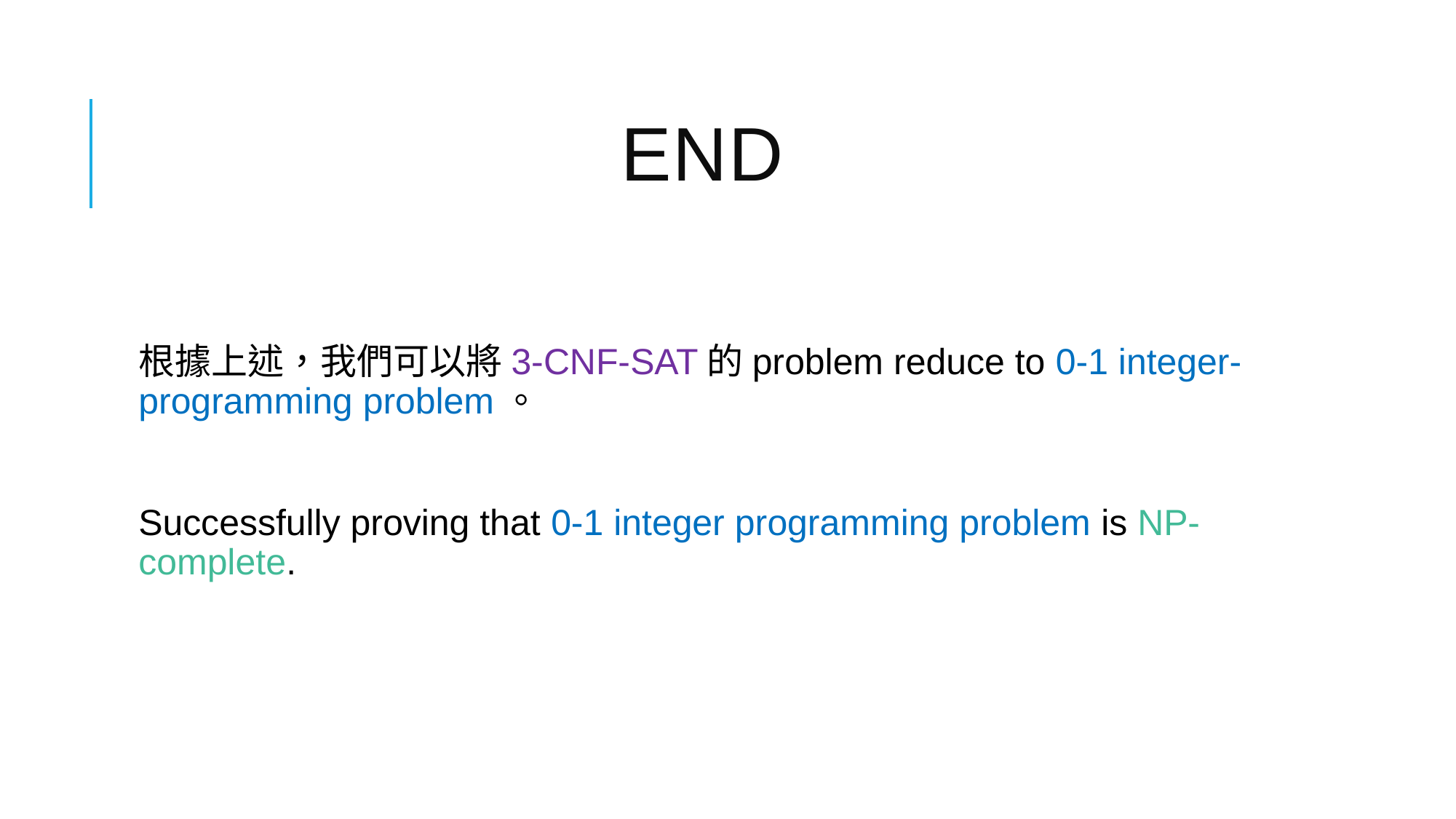

# End

根據上述，我們可以將3-CNF-SAT的problem reduce to 0-1 integer-programming problem。

Successfully proving that 0-1 integer programming problem is NP-complete.